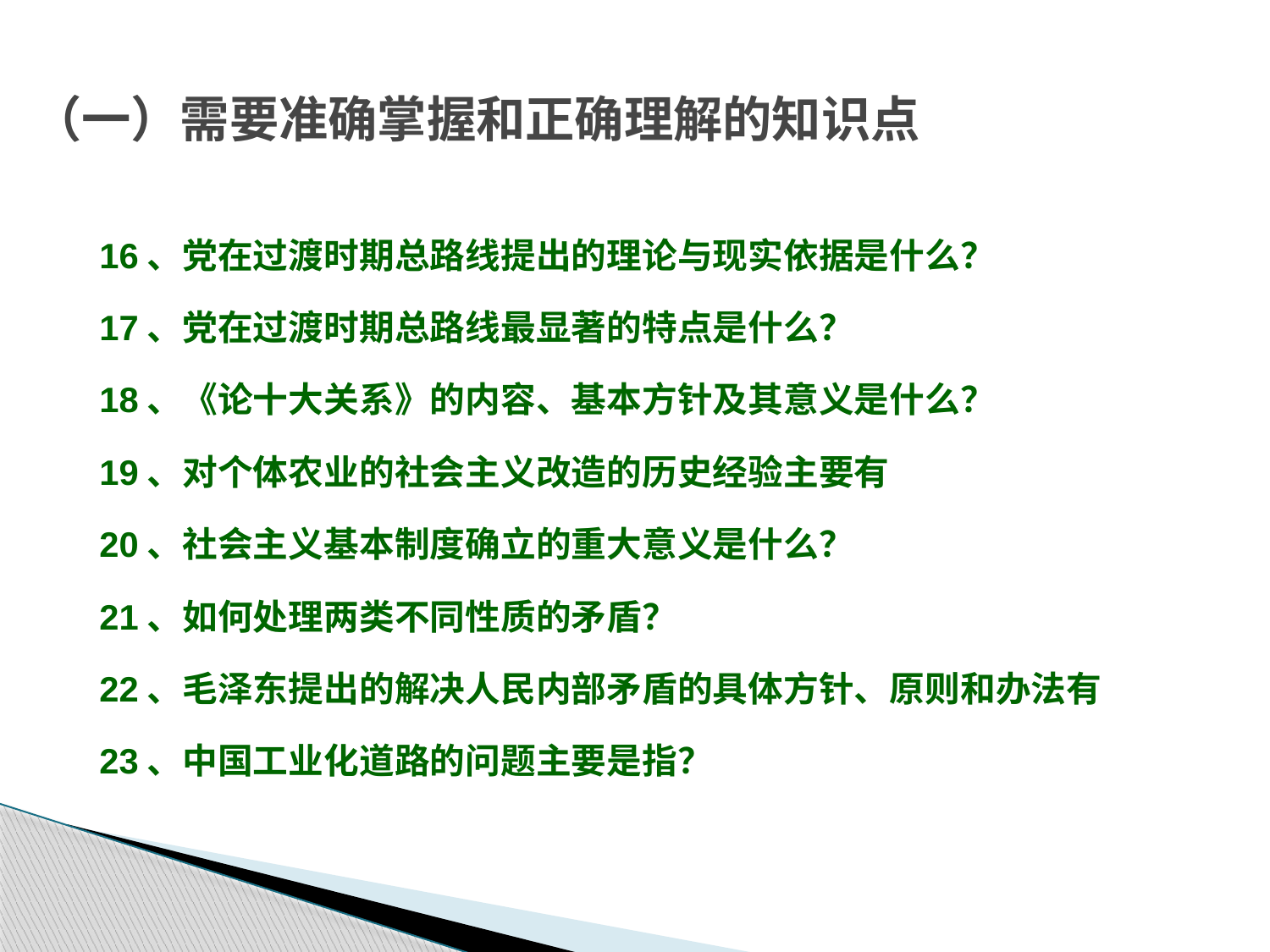

# （一）需要准确掌握和正确理解的知识点
16、党在过渡时期总路线提出的理论与现实依据是什么？
17、党在过渡时期总路线最显著的特点是什么？
18、《论十大关系》的内容、基本方针及其意义是什么？
19、对个体农业的社会主义改造的历史经验主要有
20、社会主义基本制度确立的重大意义是什么？
21、如何处理两类不同性质的矛盾？
22、毛泽东提出的解决人民内部矛盾的具体方针、原则和办法有
23、中国工业化道路的问题主要是指？